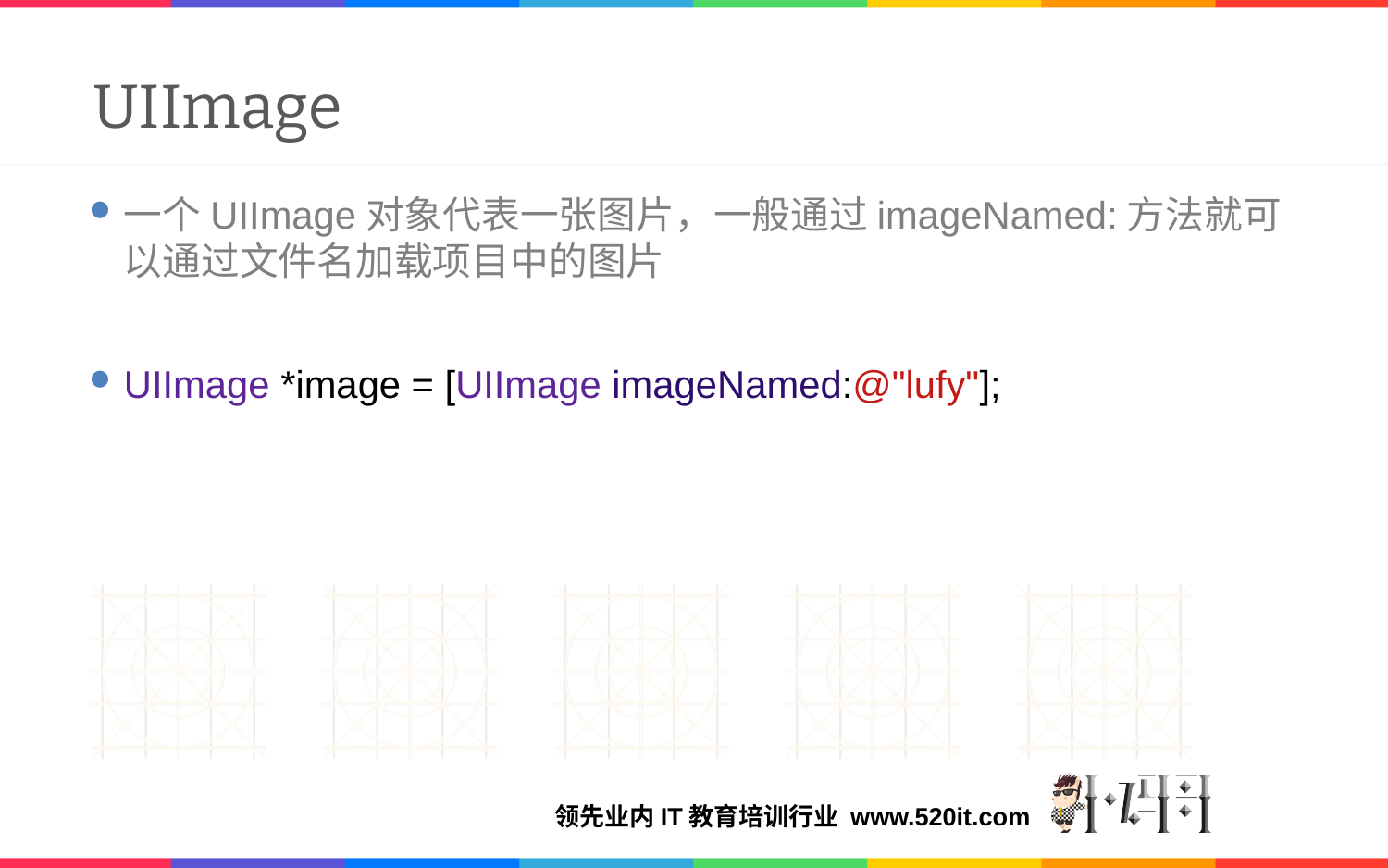

# UIImage
一个UIImage对象代表一张图片，一般通过imageNamed:方法就可以通过文件名加载项目中的图片

UIImage *image = [UIImage imageNamed:@"lufy"];